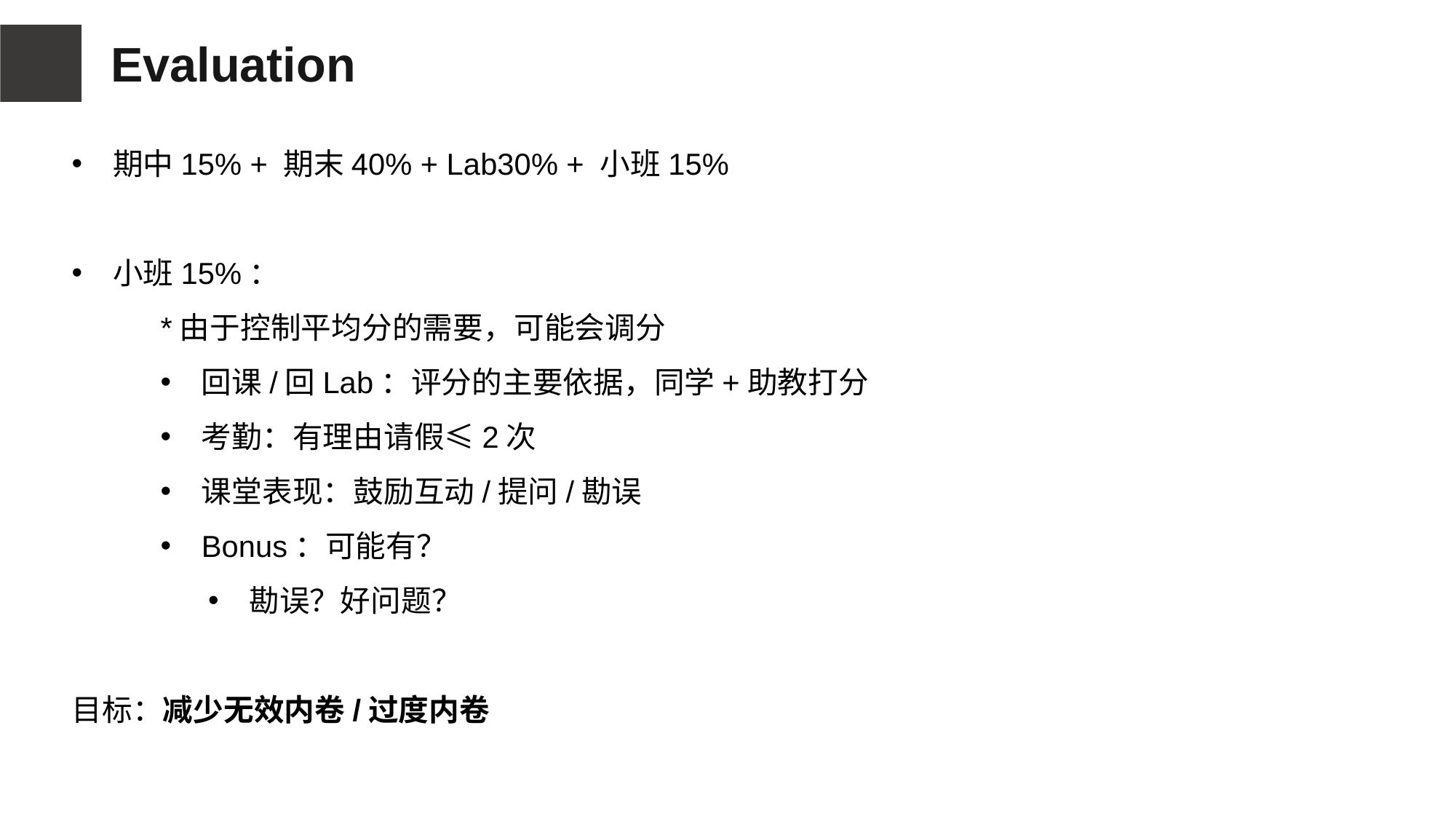

Evaluation
期中15% + 期末40% + Lab30% + 小班15%

小班15%：
*由于控制平均分的需要，可能会调分
回课/回Lab：评分的主要依据，同学+助教打分
考勤：有理由请假≤2次
课堂表现：鼓励互动/提问/勘误
Bonus：可能有？
勘误？好问题？

目标：减少无效内卷/过度内卷